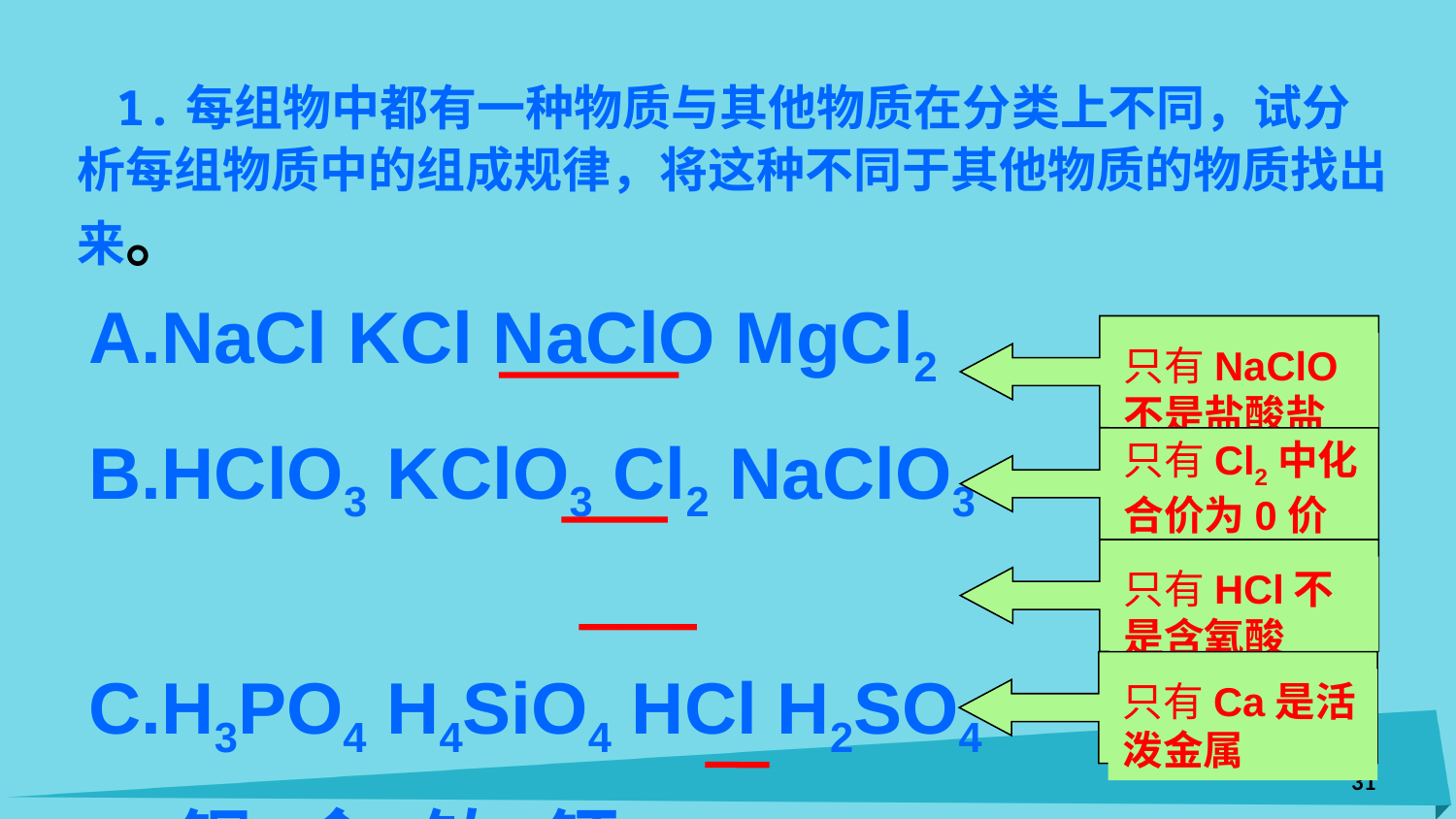

1.每组物中都有一种物质与其他物质在分类上不同，试分析每组物质中的组成规律，将这种不同于其他物质的物质找出来。
A.NaCl KCl NaClO MgCl2
B.HClO3 KClO3 Cl2 NaClO3
C.H3PO4 H4SiO4 HCl H2SO4
D.铜   金   铂   钙

只有NaClO不是盐酸盐

只有Cl2中化合价为0价 其余为+5价

只有HCl不是含氧酸

只有Ca是活泼金属

31